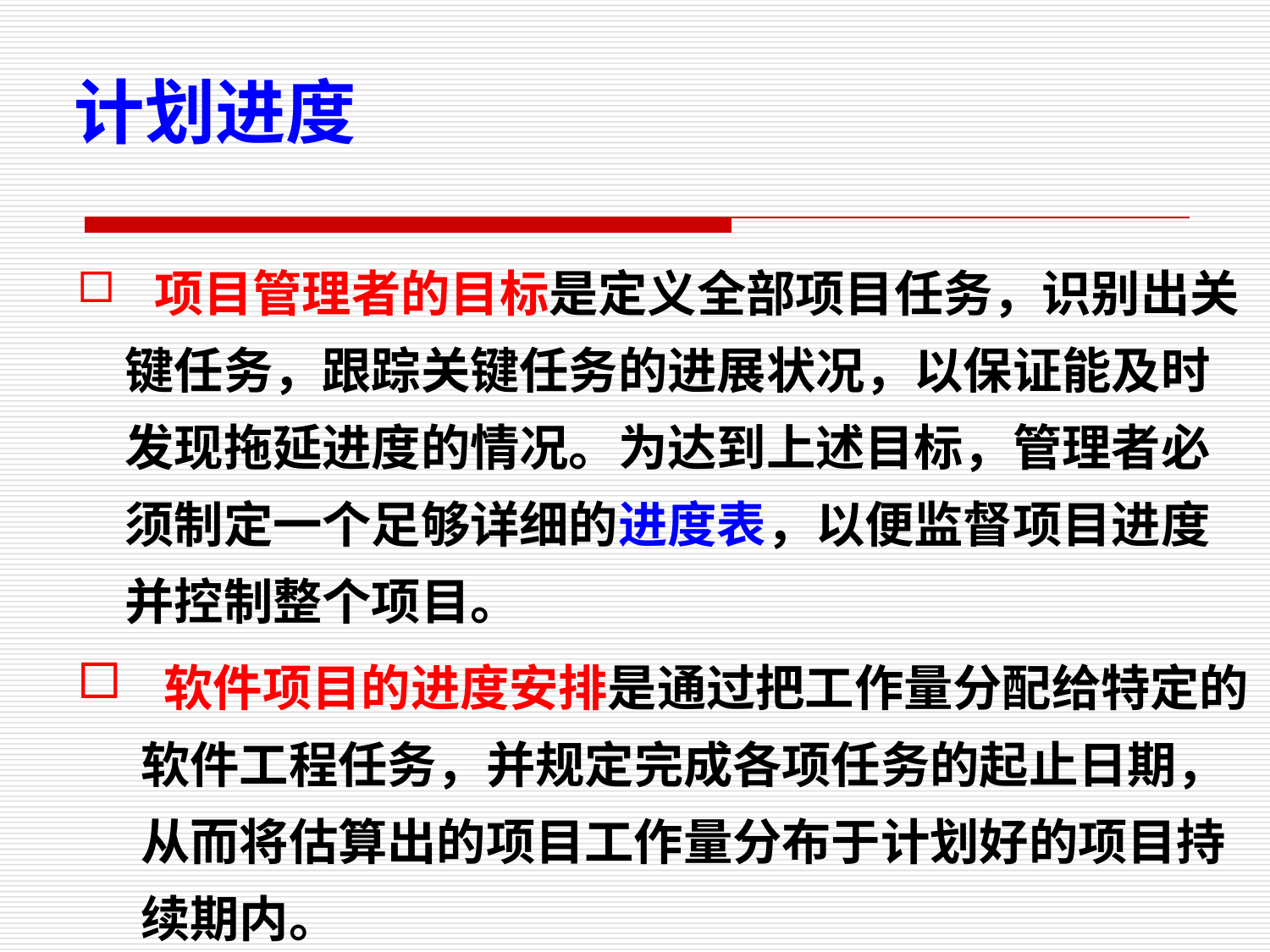

# 计划进度
  项目管理者的目标是定义全部项目任务，识别出关键任务，跟踪关键任务的进展状况，以保证能及时发现拖延进度的情况。为达到上述目标，管理者必须制定一个足够详细的进度表，以便监督项目进度并控制整个项目。
 软件项目的进度安排是通过把工作量分配给特定的软件工程任务，并规定完成各项任务的起止日期，从而将估算出的项目工作量分布于计划好的项目持续期内。